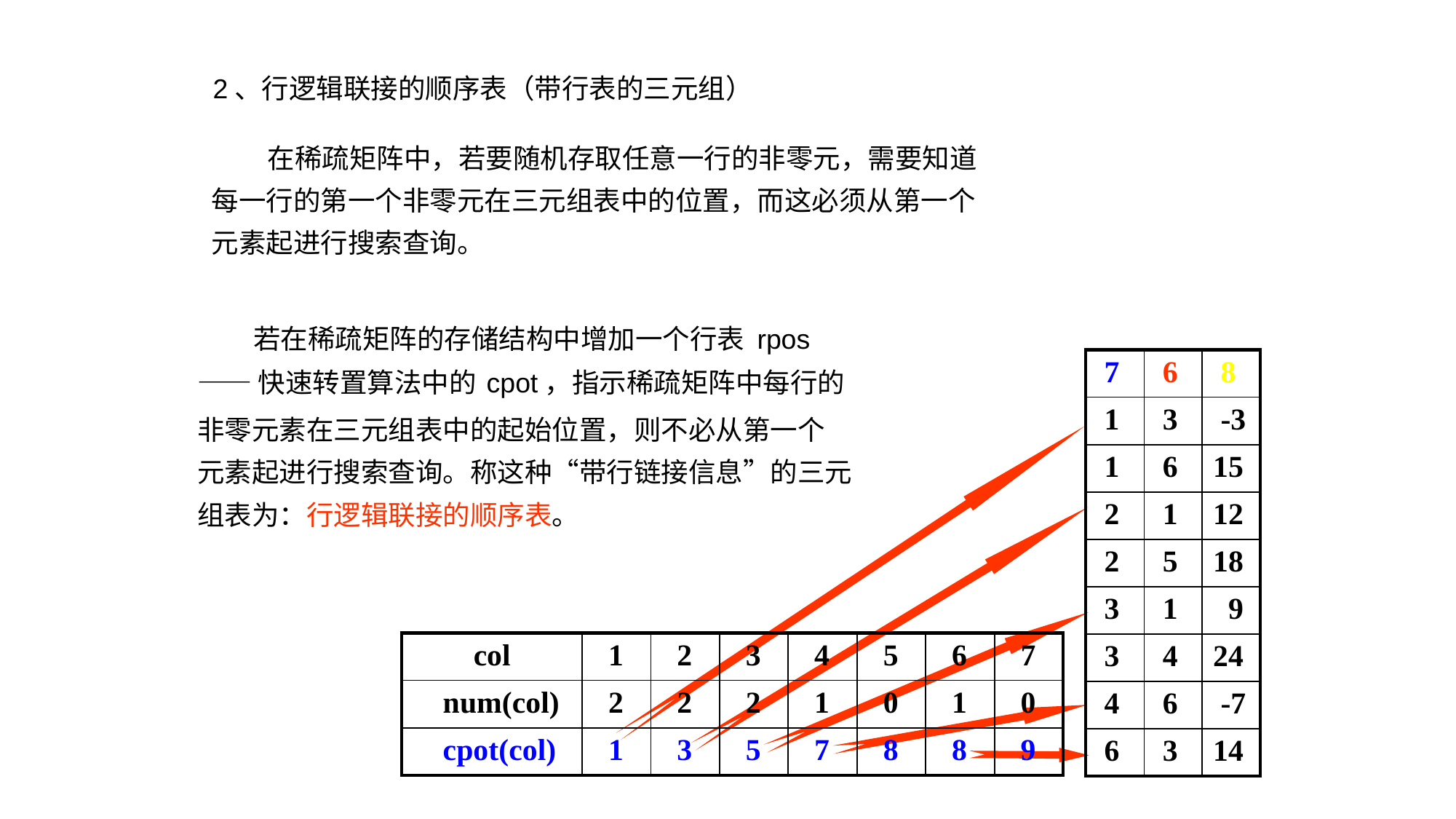

2、行逻辑联接的顺序表（带行表的三元组）
        在稀疏矩阵中，若要随机存取任意一行的非零元，需要知道
每一行的第一个非零元在三元组表中的位置，而这必须从第一个
元素起进行搜索查询。
        若在稀疏矩阵的存储结构中增加一个行表 rpos
——快速转置算法中的 cpot，指示稀疏矩阵中每行的
非零元素在三元组表中的起始位置，则不必从第一个
元素起进行搜索查询。称这种“带行链接信息”的三元
组表为：行逻辑联接的顺序表。
| 7 | 6 | 8 |
| --- | --- | --- |
| 1 | 3 | -3 |
| 1 | 6 | 15 |
| 2 | 1 | 12 |
| 2 | 5 | 18 |
| 3 | 1 | 9 |
| 3 | 4 | 24 |
| 4 | 6 | -7 |
| 6 | 3 | 14 |

| col | 1 | 2 | 3 | 4 | 5 | 6 | 7 |
| --- | --- | --- | --- | --- | --- | --- | --- |
| num(col) | 2 | 2 | 2 | 1 | 0 | 1 | 0 |
| cpot(col) | 1 | 3 | 5 | 7 | 8 | 8 | 9 |